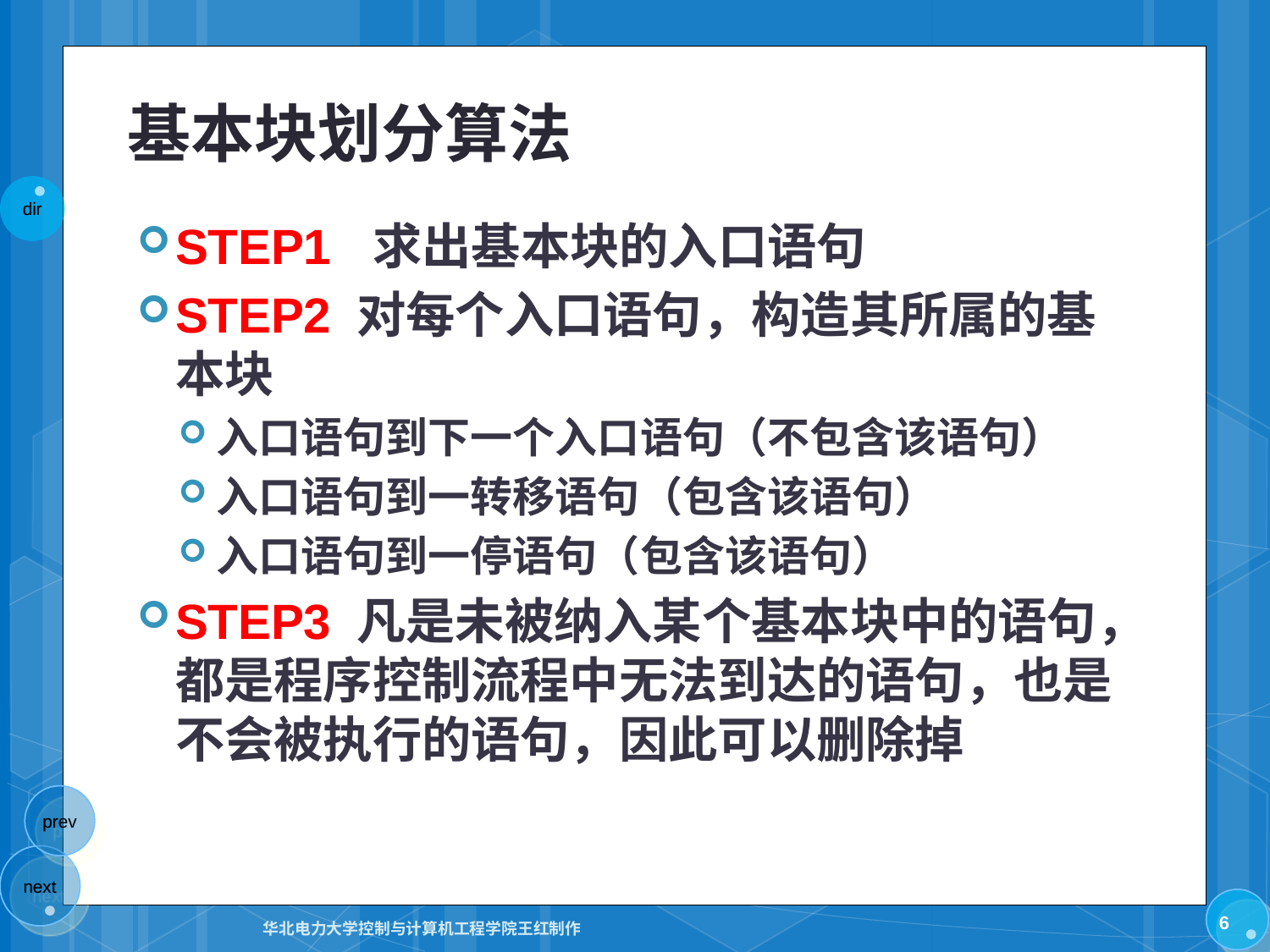

# 基本块划分算法
STEP1 求出基本块的入口语句
STEP2 对每个入口语句，构造其所属的基本块
入口语句到下一个入口语句（不包含该语句）
入口语句到一转移语句（包含该语句）
入口语句到一停语句（包含该语句）
STEP3 凡是未被纳入某个基本块中的语句，都是程序控制流程中无法到达的语句，也是不会被执行的语句，因此可以删除掉
6
华北电力大学控制与计算机工程学院王红制作